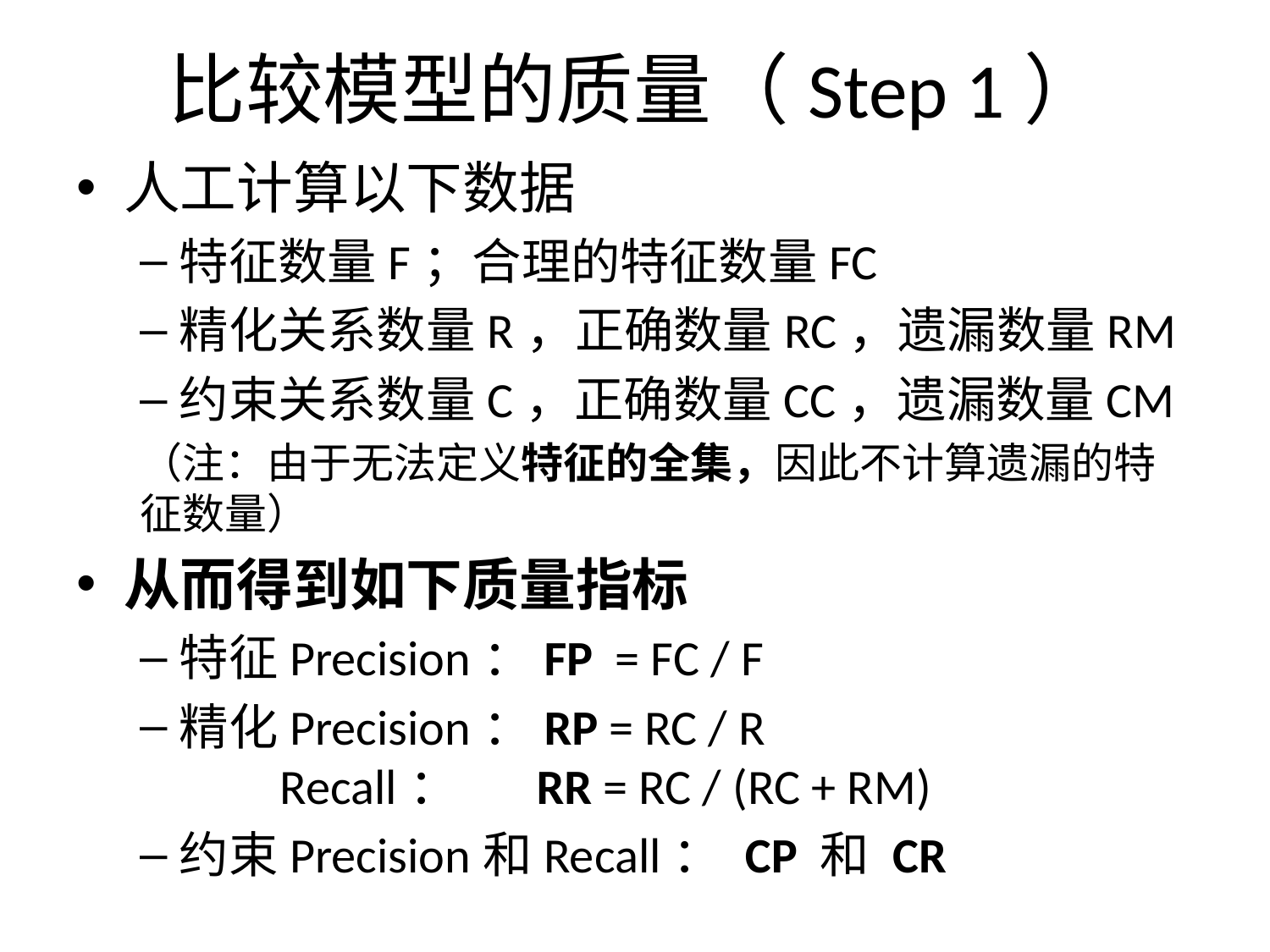

# 比较模型的质量（Step 1）
人工计算以下数据
特征数量F；合理的特征数量FC
精化关系数量R，正确数量RC，遗漏数量RM
约束关系数量C，正确数量CC，遗漏数量CM
（注：由于无法定义特征的全集，因此不计算遗漏的特征数量）
从而得到如下质量指标
特征Precision：FP  = FC / F
精化Precision：RP = RC / R
         Recall：      RR = RC / (RC + RM)
约束Precision和Recall： CP 和 CR